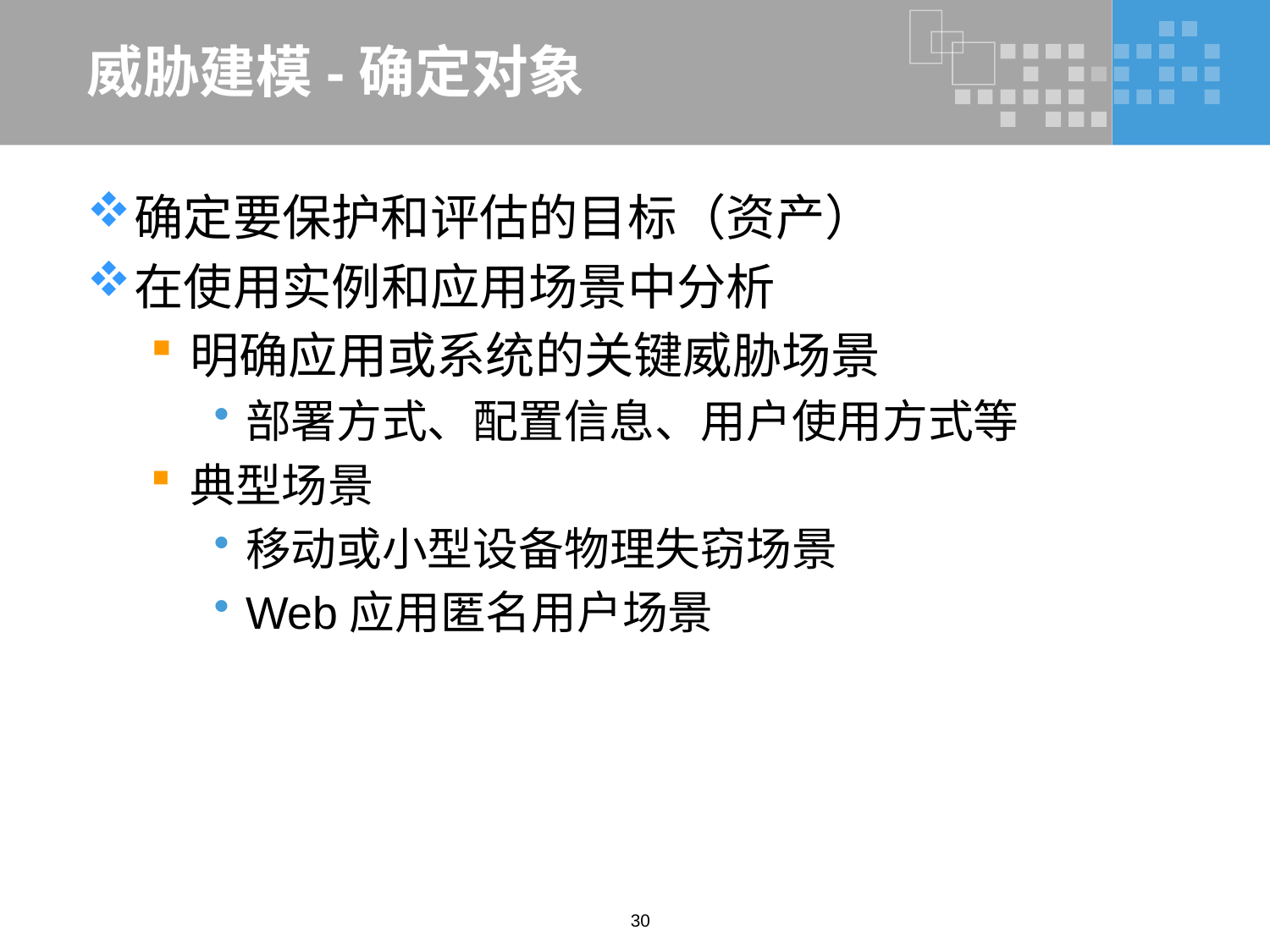

# 威胁建模-确定对象
确定要保护和评估的目标（资产）
在使用实例和应用场景中分析
明确应用或系统的关键威胁场景
部署方式、配置信息、用户使用方式等
典型场景
移动或小型设备物理失窃场景
Web应用匿名用户场景

30